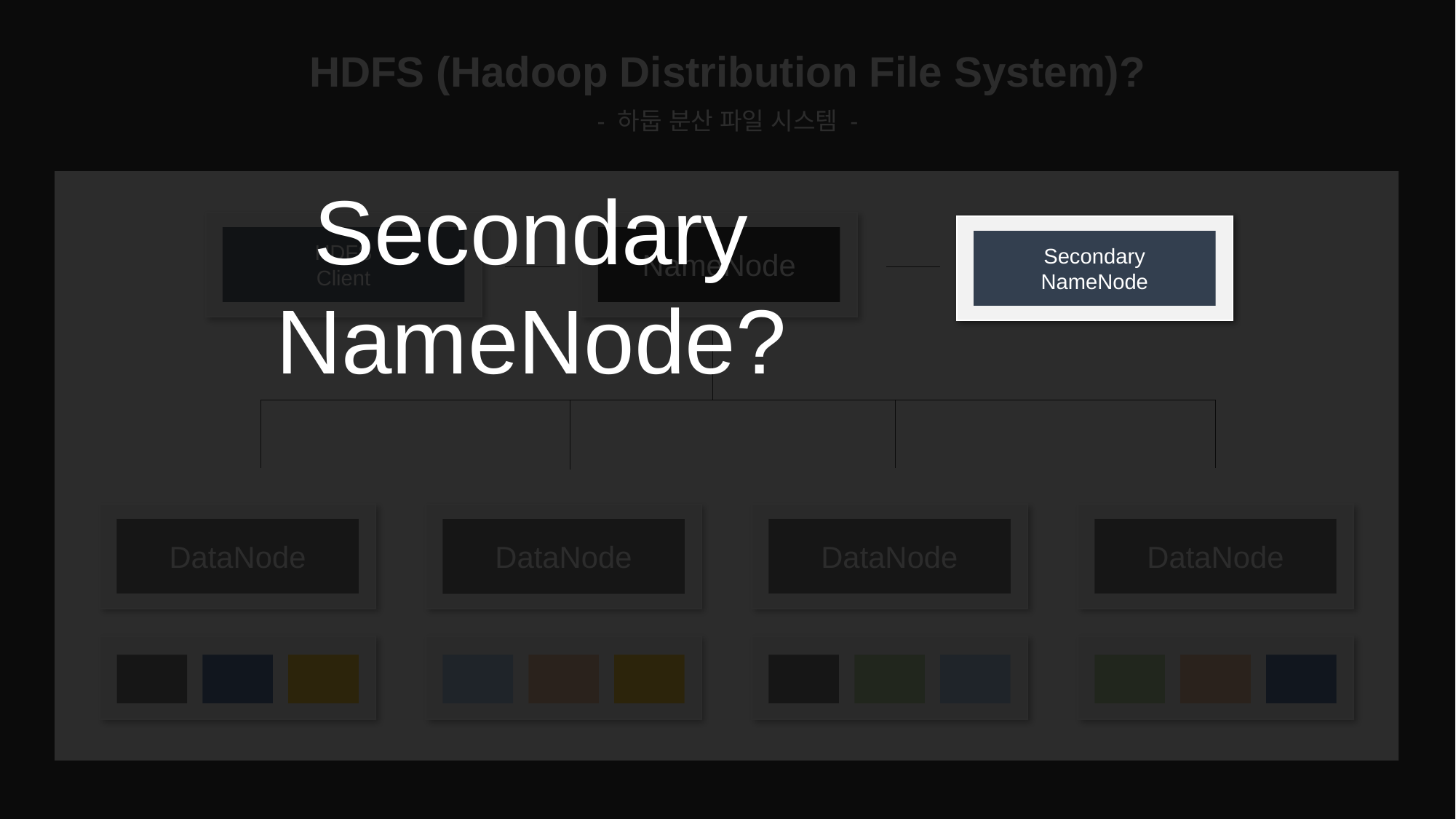

HDFS (Hadoop Distribution File System)?
- 하둡 분산 파일 시스템 -
Secondary
NameNode?

HDFS
Client
Secondary
NameNode
Secondary
NameNode
NameNode

DataNode
DataNode
DataNode
DataNode